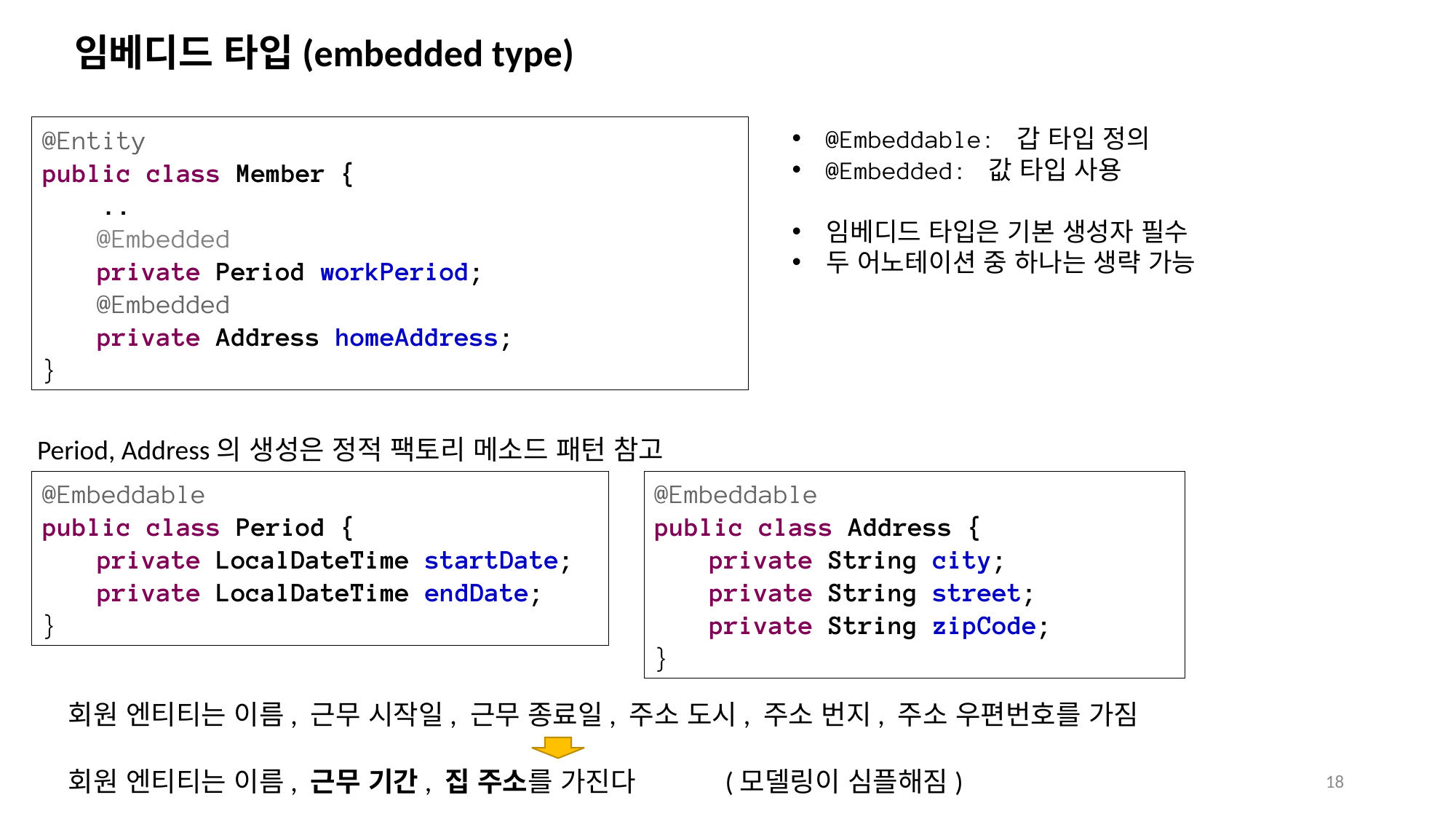

# 임베디드 타입(embedded type)
@Entity
public class Member {
    ..
@Embedded
private Period workPeriod;
@Embedded
private Address homeAddress;
}
@Embeddable: 갑 타입 정의
@Embedded: 값 타입 사용

임베디드 타입은 기본 생성자 필수
두 어노테이션 중 하나는 생략 가능
Period, Address의 생성은 정적 팩토리 메소드 패턴 참고
@Embeddable
public class Period {
private LocalDateTime startDate;
private LocalDateTime endDate;
}
@Embeddable
public class Address {
private String city;
private String street;
private String zipCode;
}
회원 엔티티는 이름, 근무 시작일, 근무 종료일, 주소 도시, 주소 번지, 주소 우편번호를 가짐

회원 엔티티는 이름, 근무 기간, 집 주소를 가진다
(모델링이 심플해짐)
18